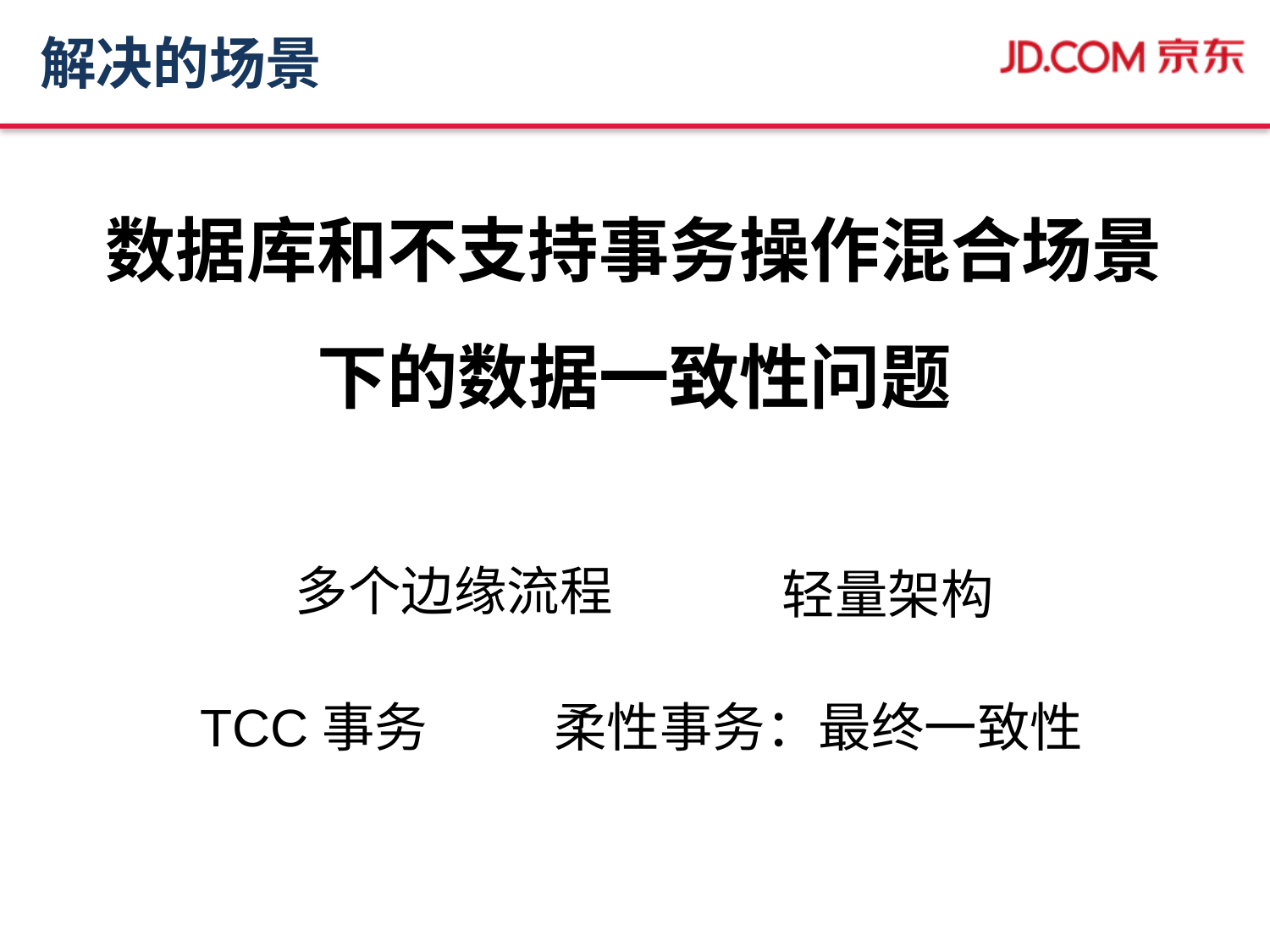

# 解决的场景
数据库和不支持事务操作混合场景
下的数据一致性问题
多个边缘流程
轻量架构
TCC事务
柔性事务：最终一致性